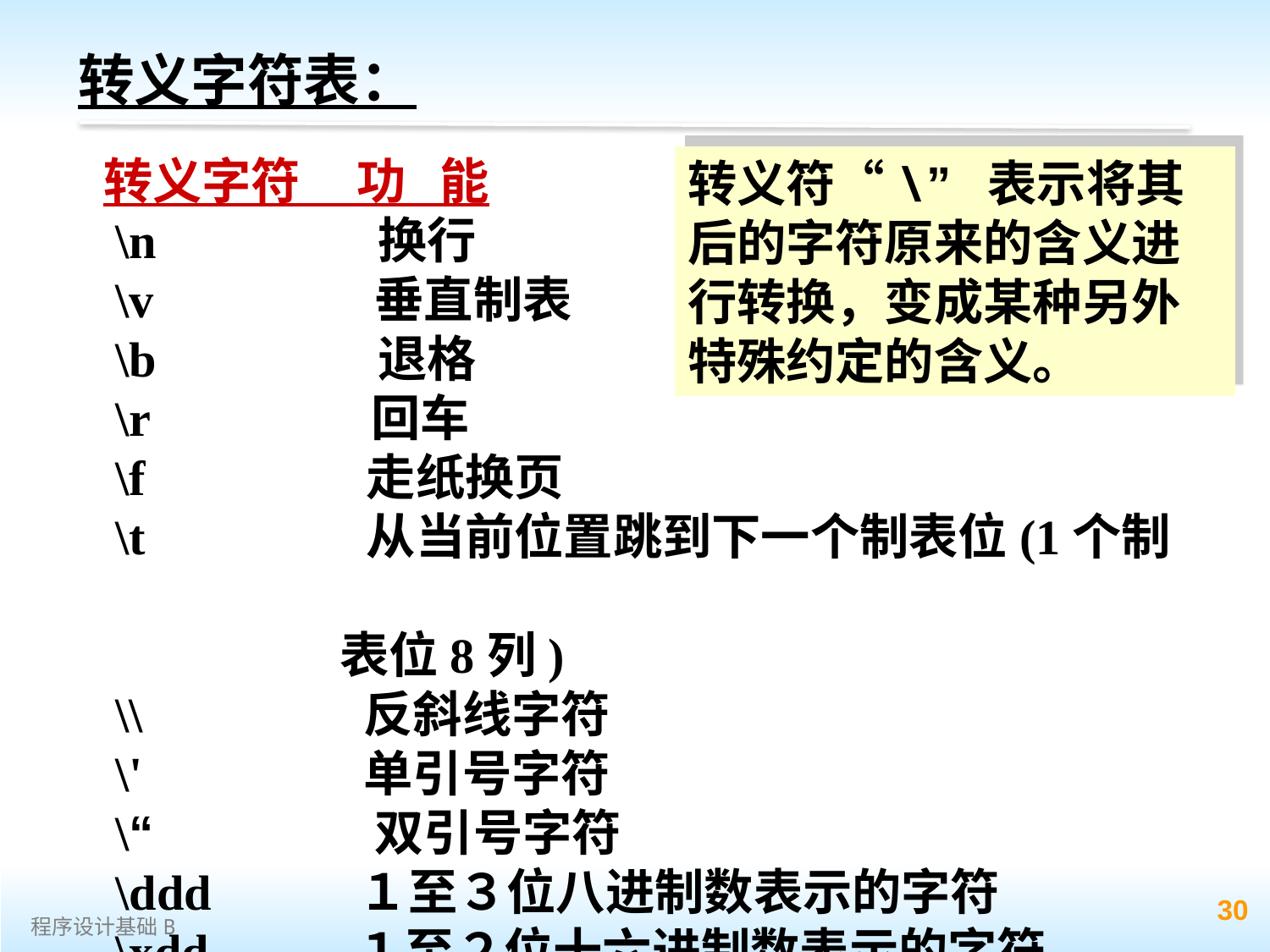

转义字符表：
转义符“\”表示将其后的字符原来的含义进行转换，变成某种另外特殊约定的含义。
转义字符     功   能
 \n                 换行
 \v                 垂直制表
 \b                 退格
 \r                 回车
 \f                 走纸换页
 \t                 从当前位置跳到下一个制表位(1个制
                    表位8列)
 \\                 反斜线字符
 \'                 单引号字符
 \“                 双引号字符
 \ddd           １至３位八进制数表示的字符
 \xdd           １至２位十六进制数表示的字符
30